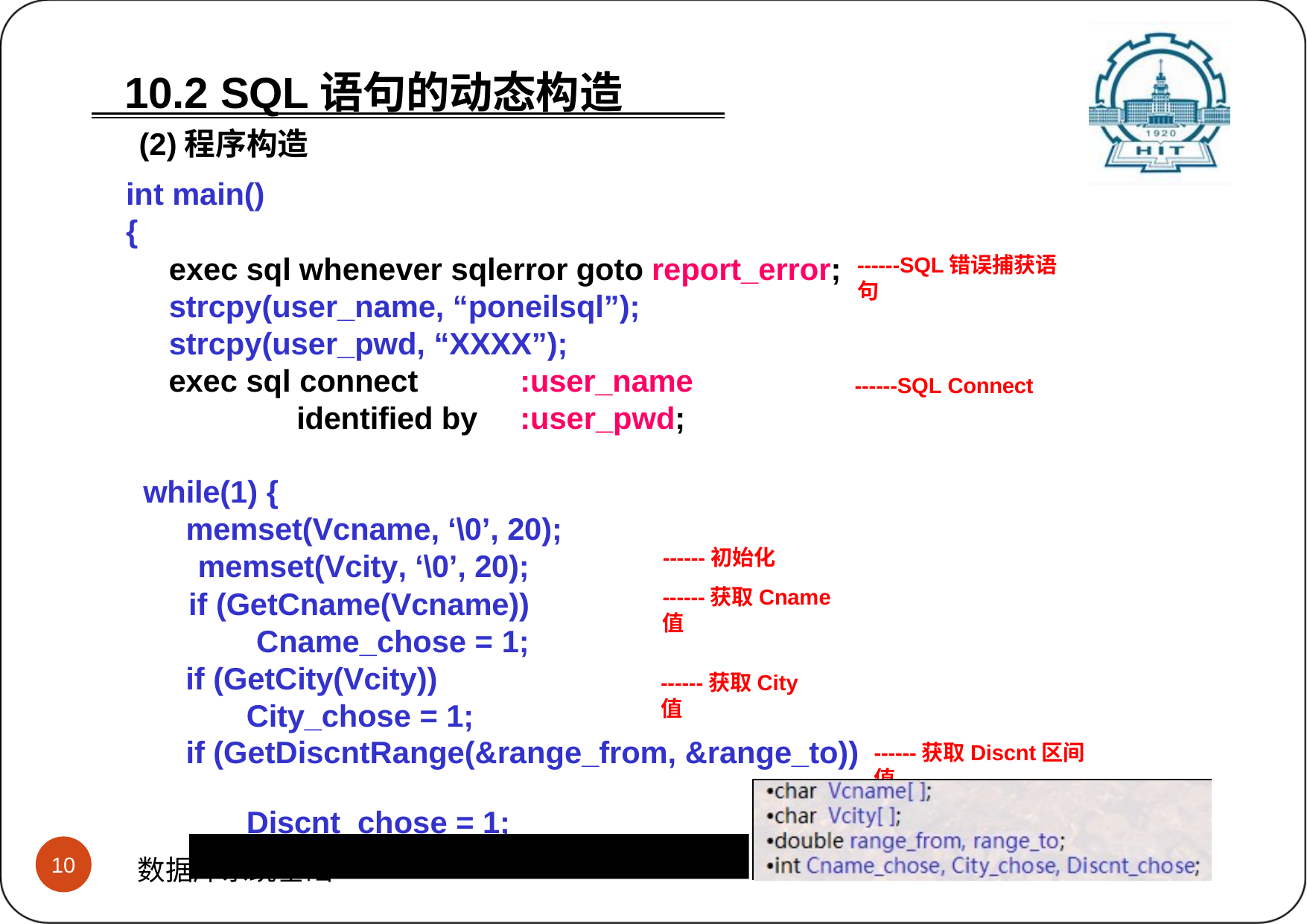

# 10.2 SQL语句的动态构造 (2)程序构造
int main()
{
exec sql whenever sqlerror goto report_error; strcpy(user_name, “poneilsql”); strcpy(user_pwd, “XXXX”);
exec sql connect	:user_name	identified by	:user_pwd;
------SQL错误捕获语句
------SQL Connect
while(1) {
memset(Vcname, ‘\0’, 20);
memset(Vcity, ‘\0’, 20); if (GetCname(Vcname)) Cname_chose = 1;
if (GetCity(Vcity)) City_chose = 1;
------初始化
------获取Cname值
------获取City值
if (GetDiscntRange(&range_from, &range_to))
------获取Discnt区间值
Discnt_chose = 1; Customers(Cid, Cname, City, discnt)